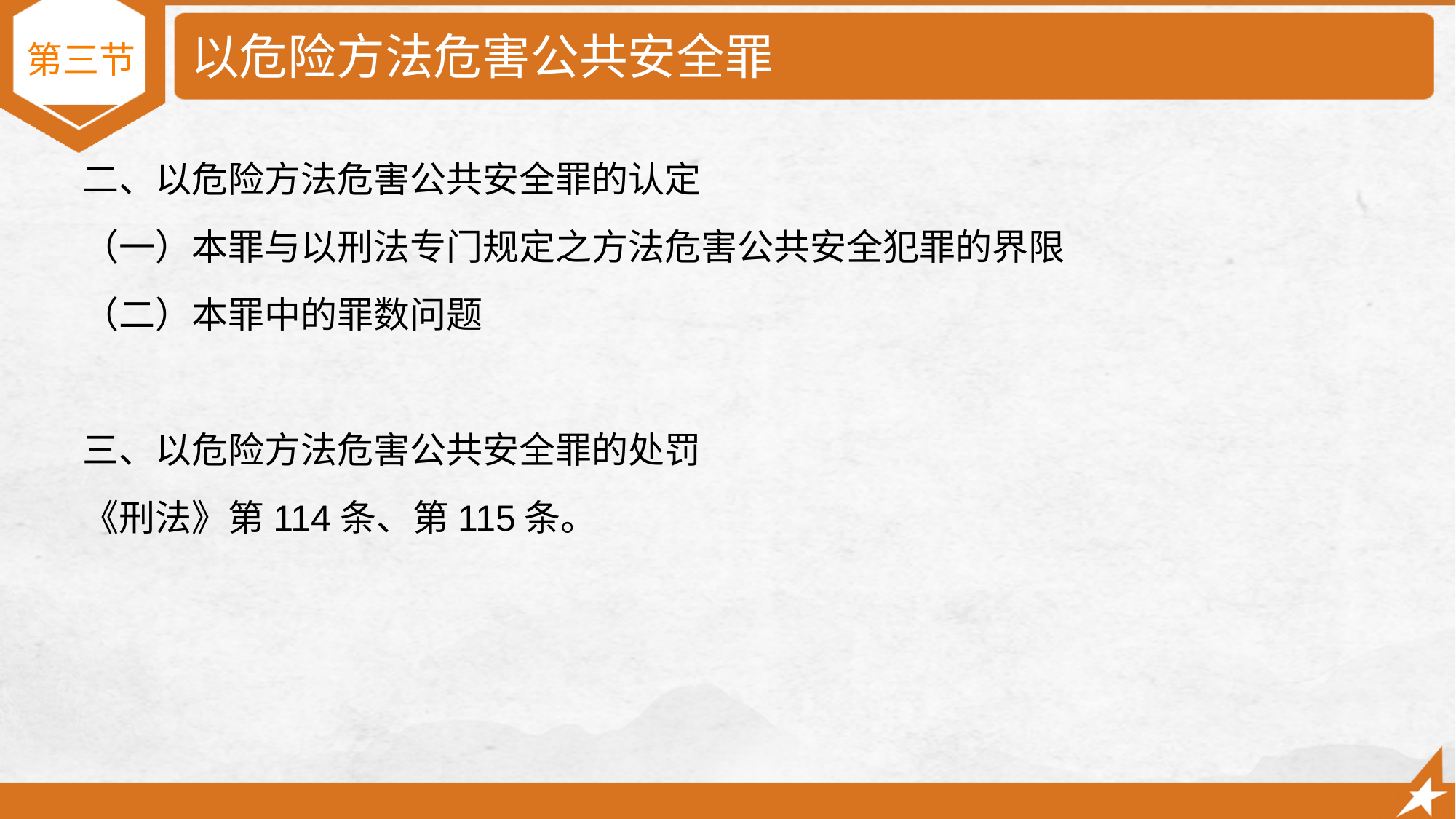

# 以危险方法危害公共安全罪
第三节
二、以危险方法危害公共安全罪的认定
（一）本罪与以刑法专门规定之方法危害公共安全犯罪的界限
（二）本罪中的罪数问题

三、以危险方法危害公共安全罪的处罚
《刑法》第114条、第115条。